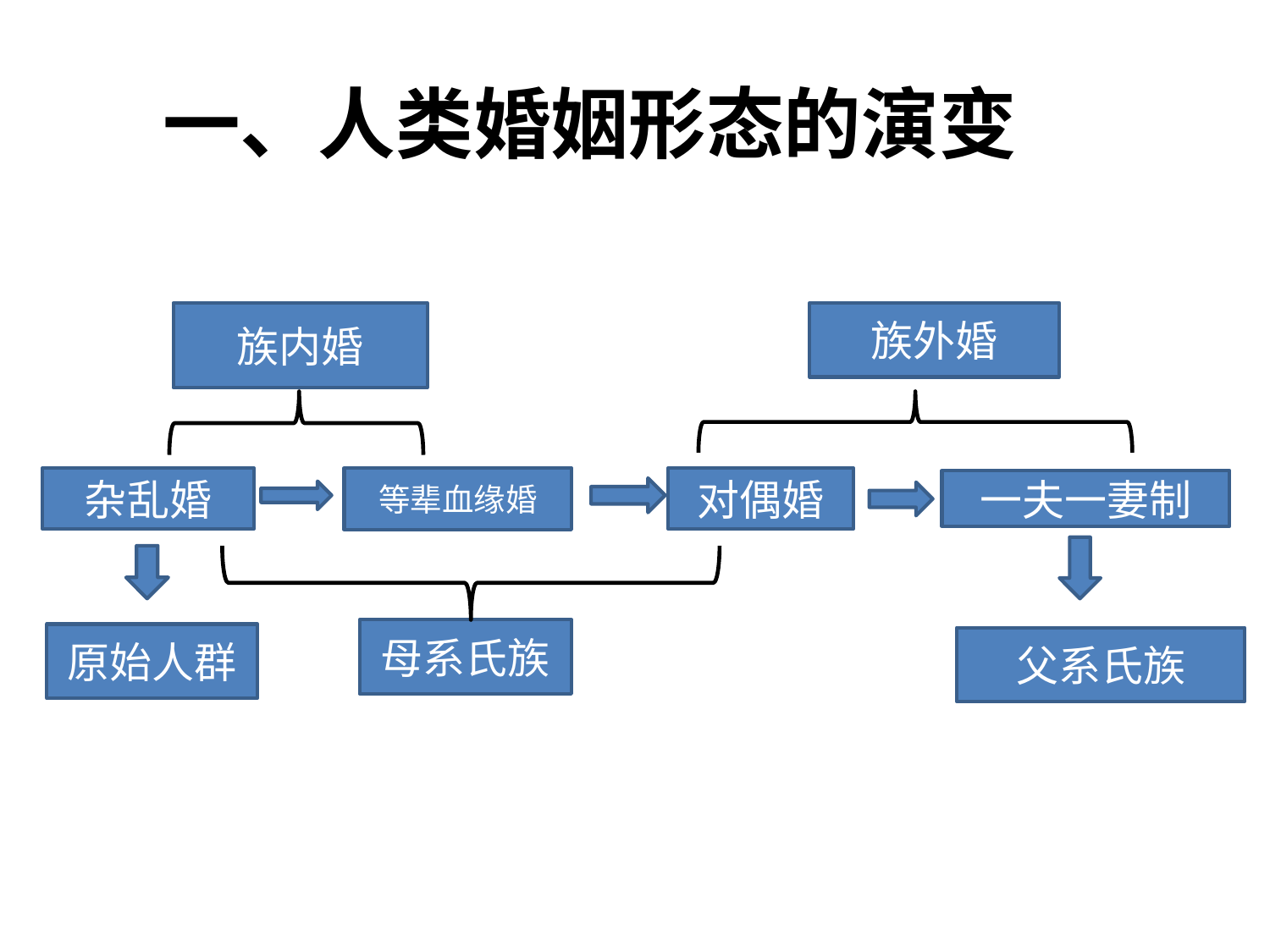

# 一、人类婚姻形态的演变

族内婚
族外婚

杂乱婚
等辈血缘婚
对偶婚
一夫一妻制

母系氏族
原始人群
父系氏族